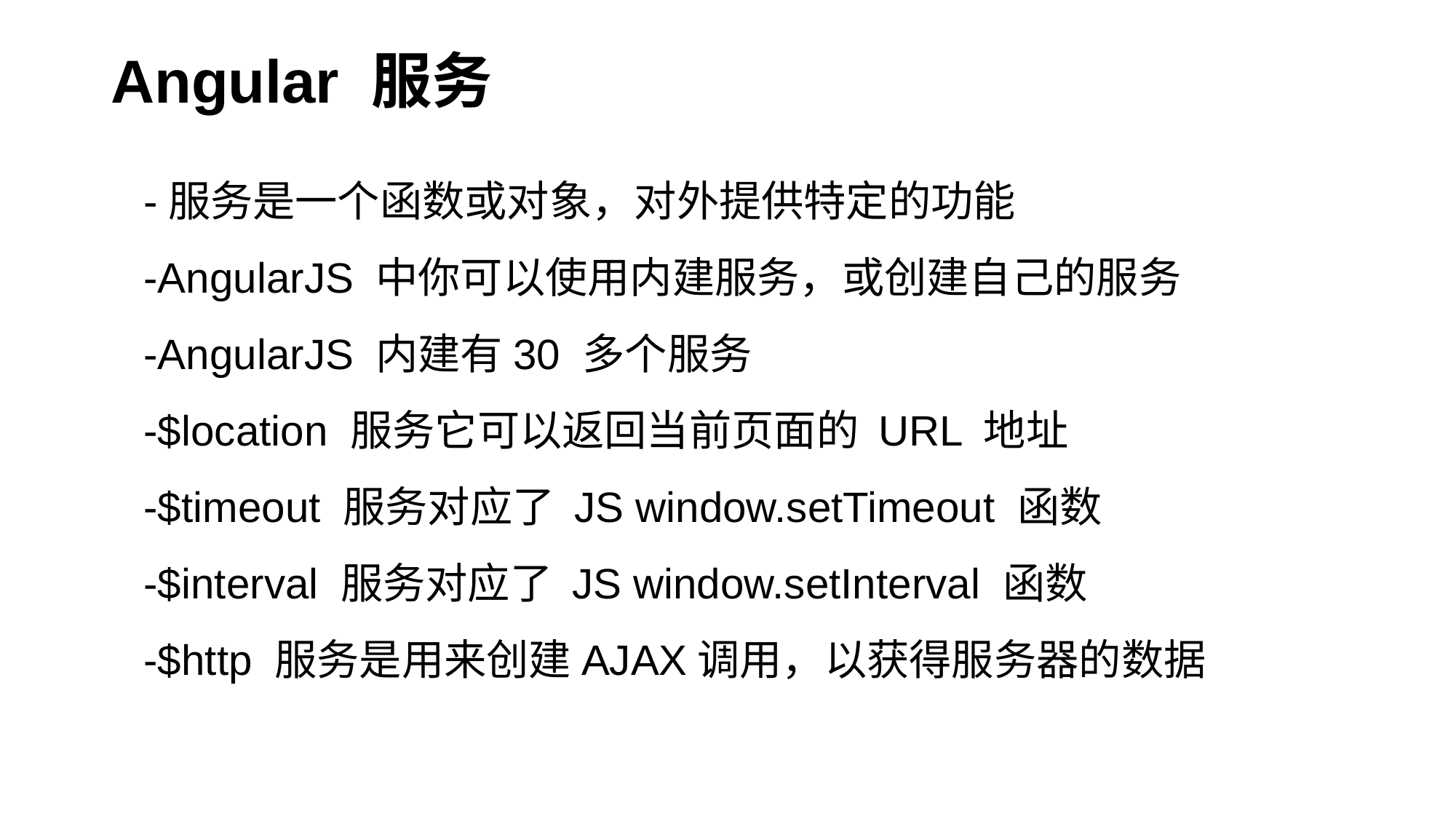

# Angular 服务
-服务是一个函数或对象，对外提供特定的功能
-AngularJS 中你可以使用内建服务，或创建自己的服务
-AngularJS 内建有30 多个服务
-$location 服务它可以返回当前页面的 URL 地址
-$timeout 服务对应了 JS window.setTimeout 函数
-$interval 服务对应了 JS window.setInterval 函数
-$http 服务是用来创建AJAX调用，以获得服务器的数据